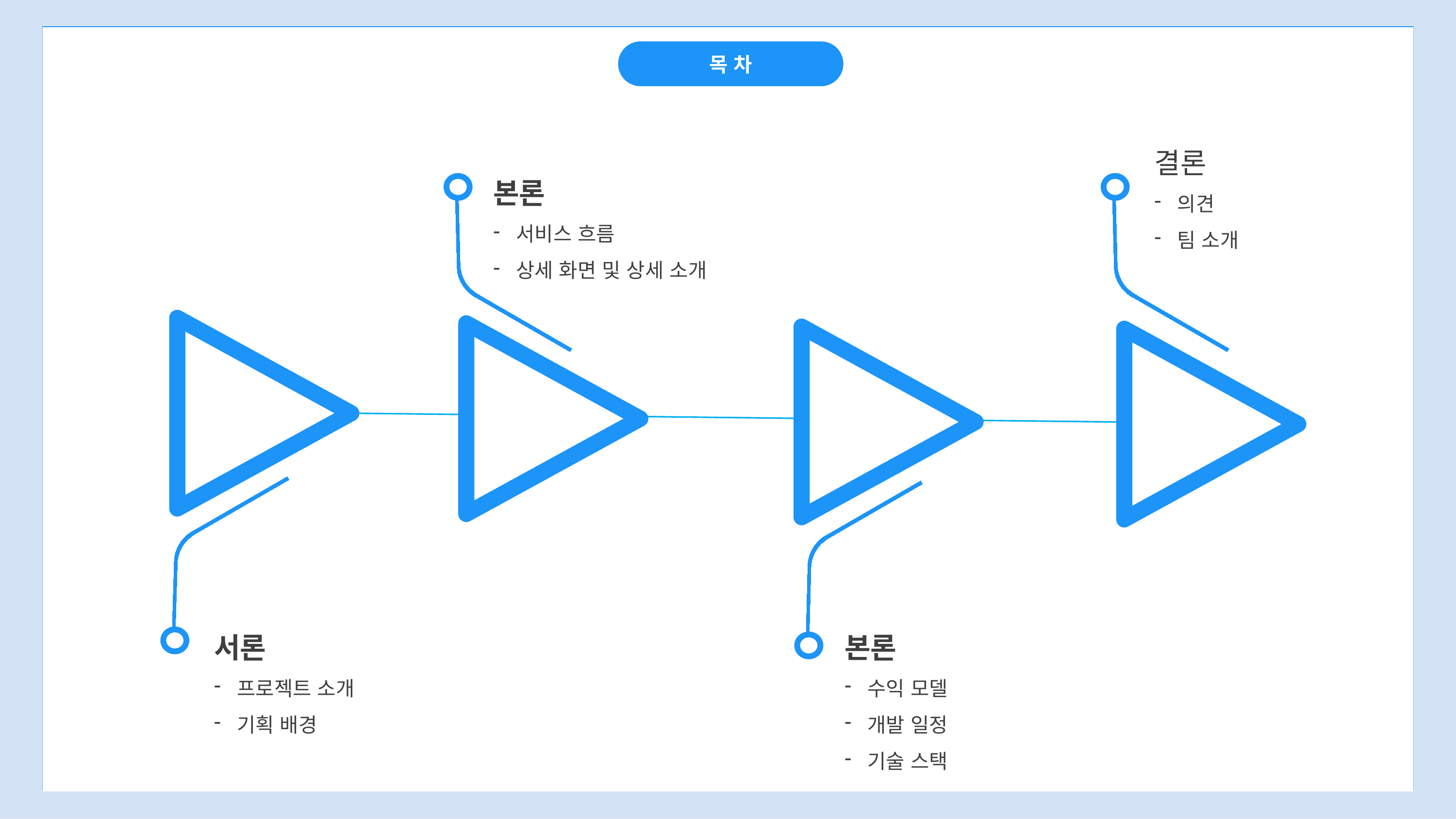

목 차
결론
의견
팀 소개

본론
서비스 흐름
상세 화면 및 상세 소개

서론
프로젝트 소개
기획 배경

본론
수익 모델
개발 일정
기술 스택